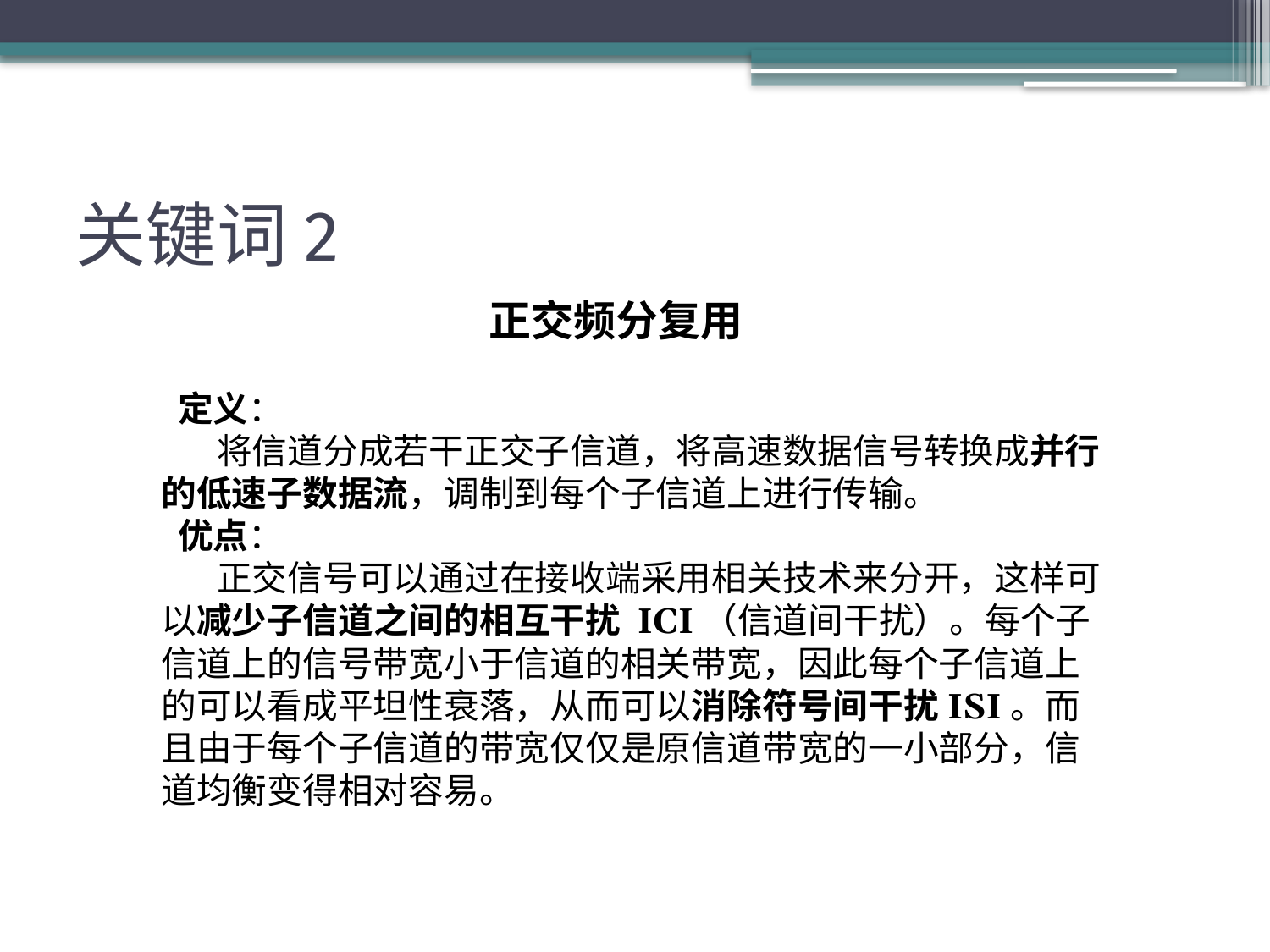

# 关键词2
正交频分复用

 定义：
      将信道分成若干正交子信道，将高速数据信号转换成并行的低速子数据流，调制到每个子信道上进行传输。
 优点：
      正交信号可以通过在接收端采用相关技术来分开，这样可以减少子信道之间的相互干扰 ICI（信道间干扰）。每个子信道上的信号带宽小于信道的相关带宽，因此每个子信道上的可以看成平坦性衰落，从而可以消除符号间干扰ISI。而且由于每个子信道的带宽仅仅是原信道带宽的一小部分，信道均衡变得相对容易。